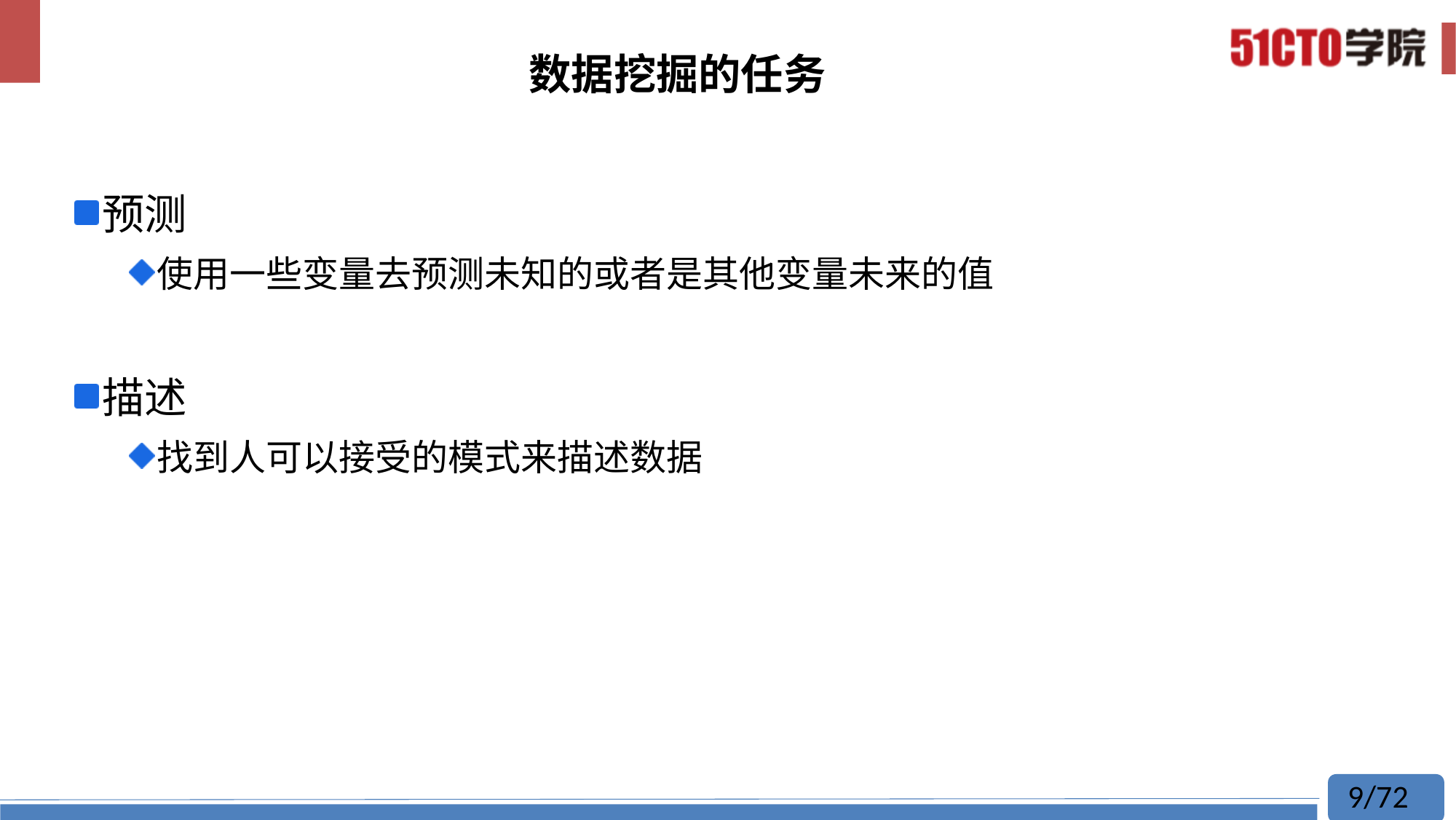

# 数据挖掘的任务
预测
使用一些变量去预测未知的或者是其他变量未来的值

描述
找到人可以接受的模式来描述数据